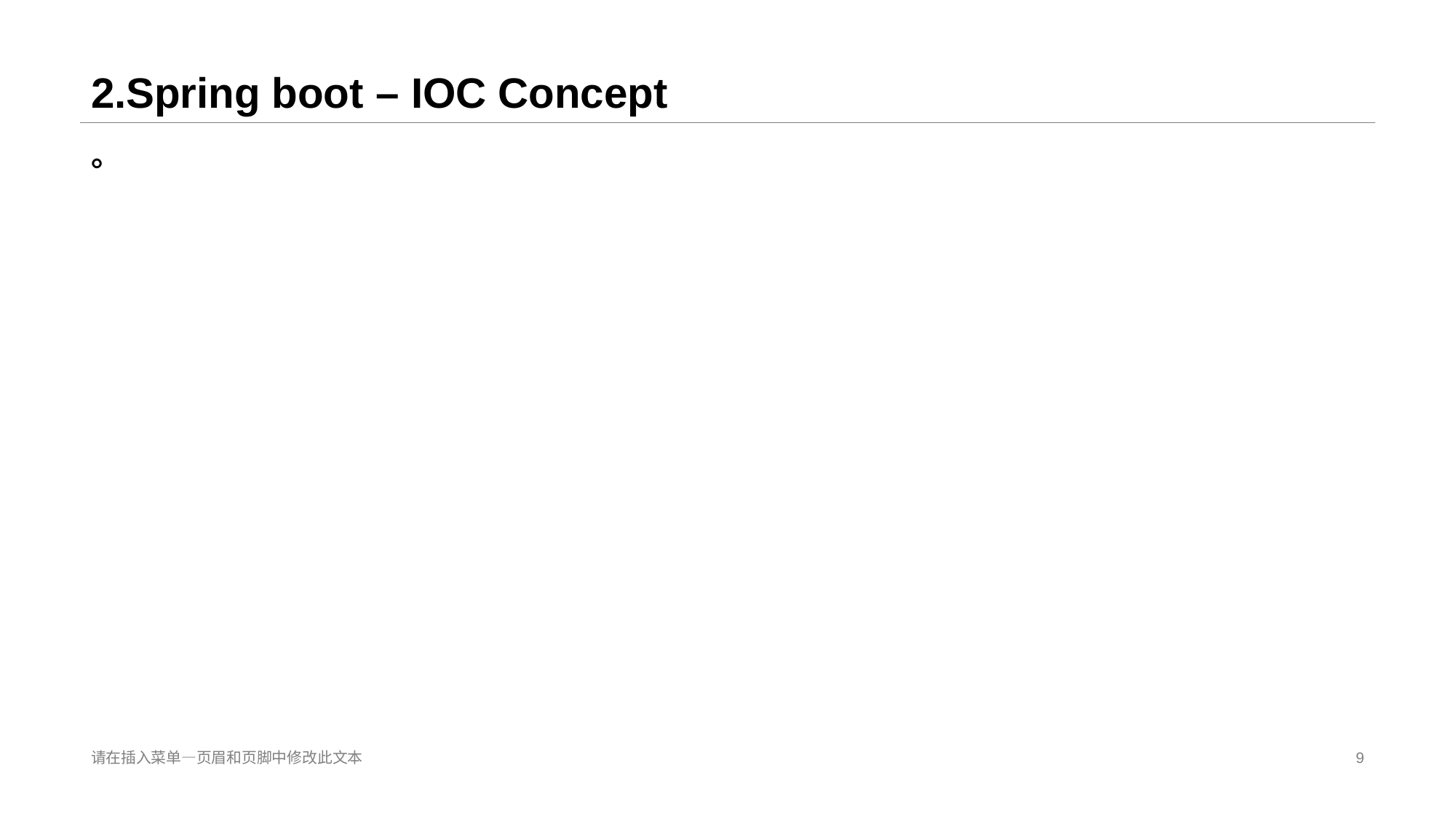

# 2.Spring boot – IOC Concept
。
请在插入菜单—页眉和页脚中修改此文本
9